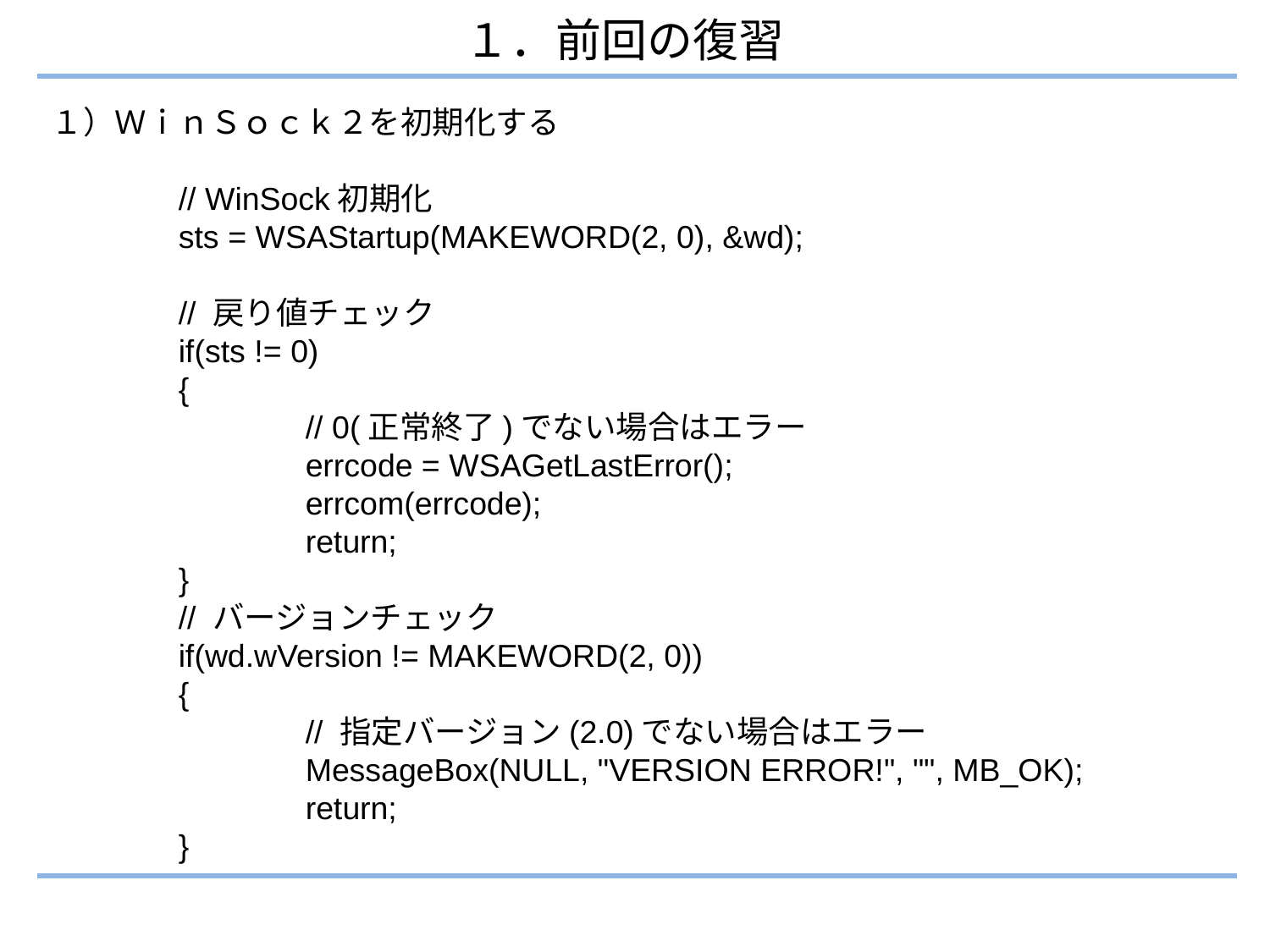

１．前回の復習
１）ＷｉｎＳｏｃｋ２を初期化する

	// WinSock初期化
	sts = WSAStartup(MAKEWORD(2, 0), &wd);

	// 戻り値チェック
	if(sts != 0)
	{
		// 0(正常終了)でない場合はエラー
		errcode = WSAGetLastError();
		errcom(errcode);
		return;
	}
	// バージョンチェック
	if(wd.wVersion != MAKEWORD(2, 0))
	{
		// 指定バージョン(2.0)でない場合はエラー
		MessageBox(NULL, "VERSION ERROR!", "", MB_OK);
		return;
	}